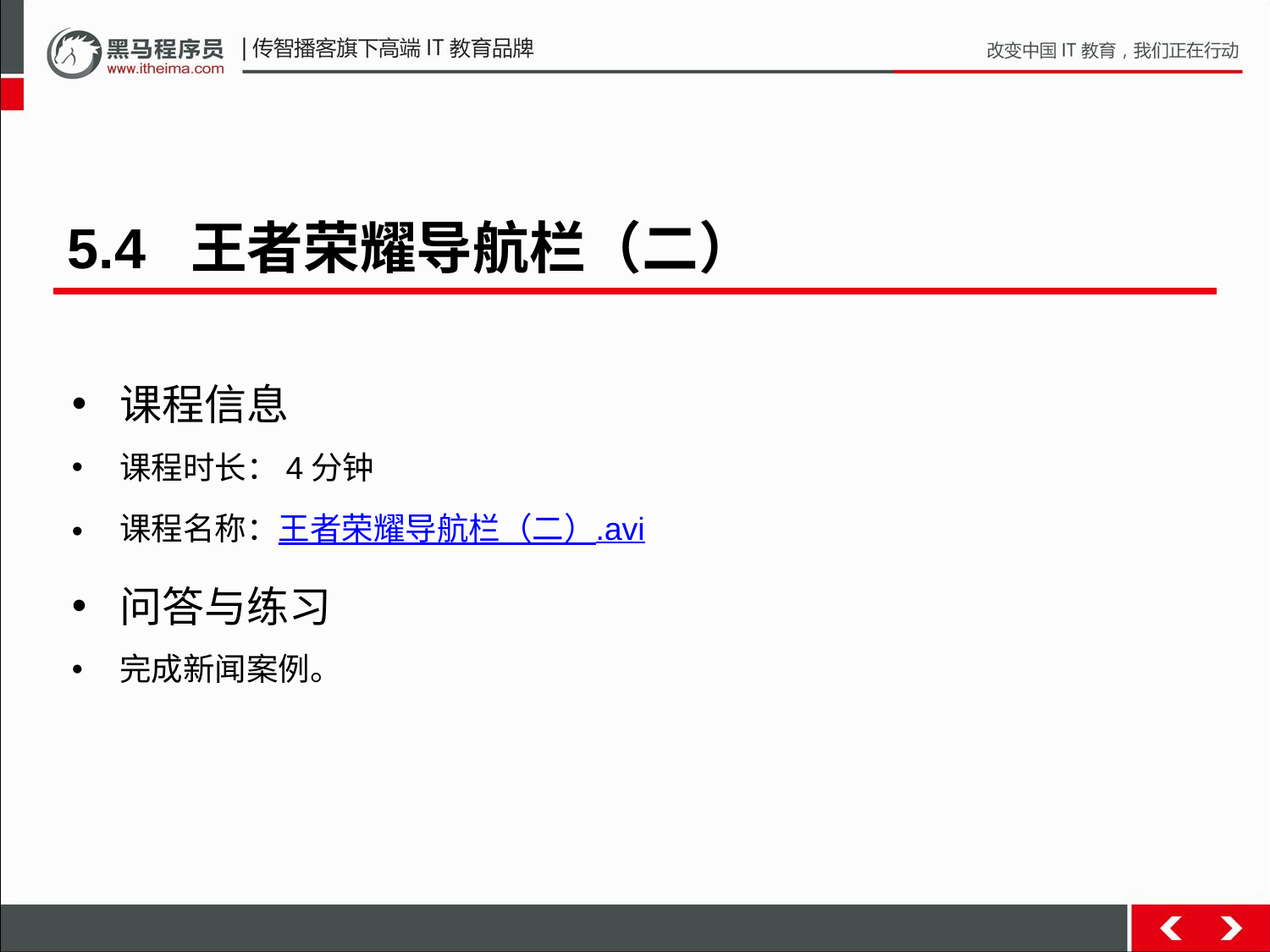

5.4  王者荣耀导航栏（二）
课程信息
课程时长：4分钟
课程名称：王者荣耀导航栏（二）.avi
问答与练习
完成新闻案例。